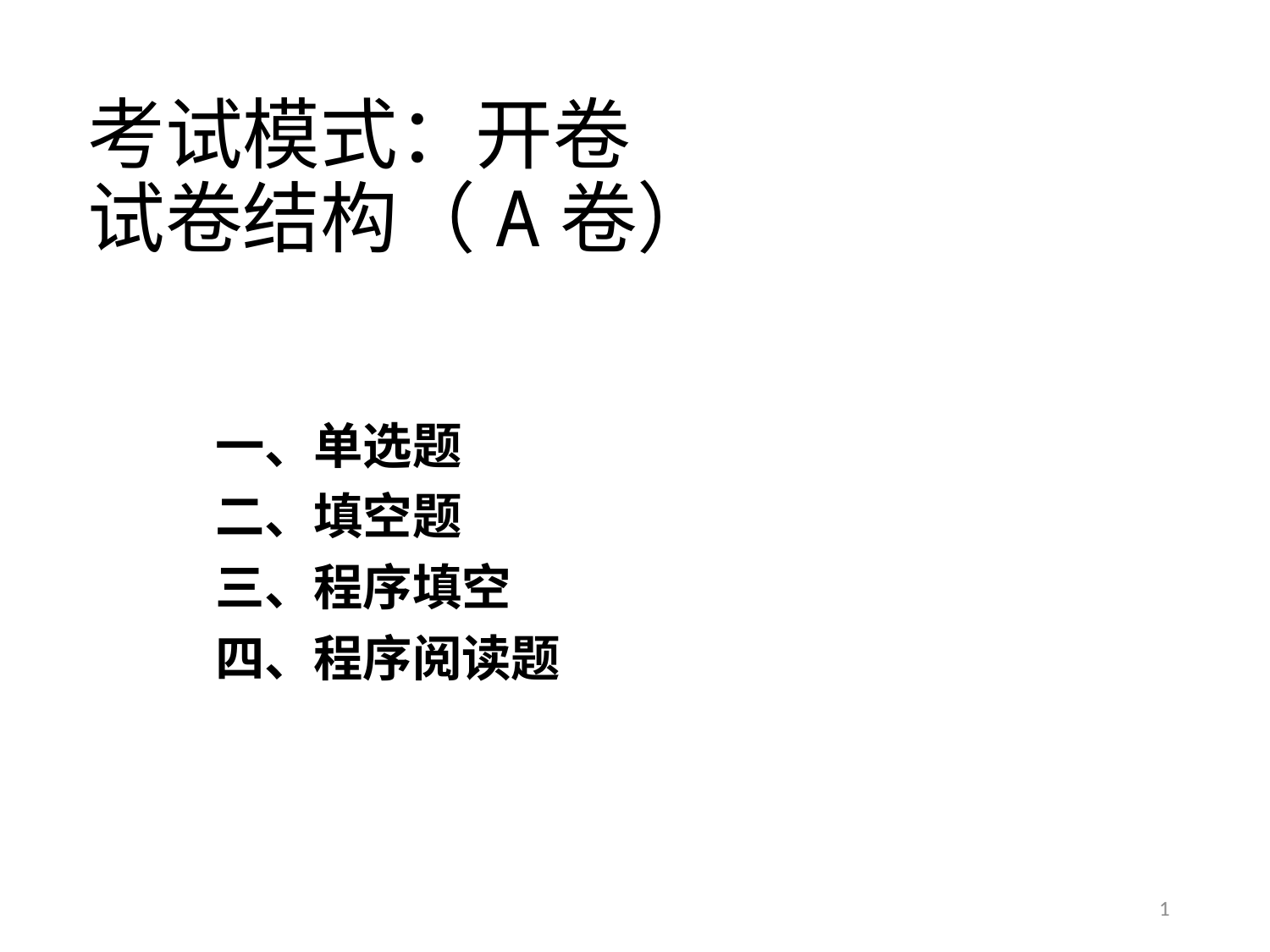

# 考试模式：开卷 试卷结构（A卷）

一、单选题
二、填空题
三、程序填空
四、程序阅读题
1